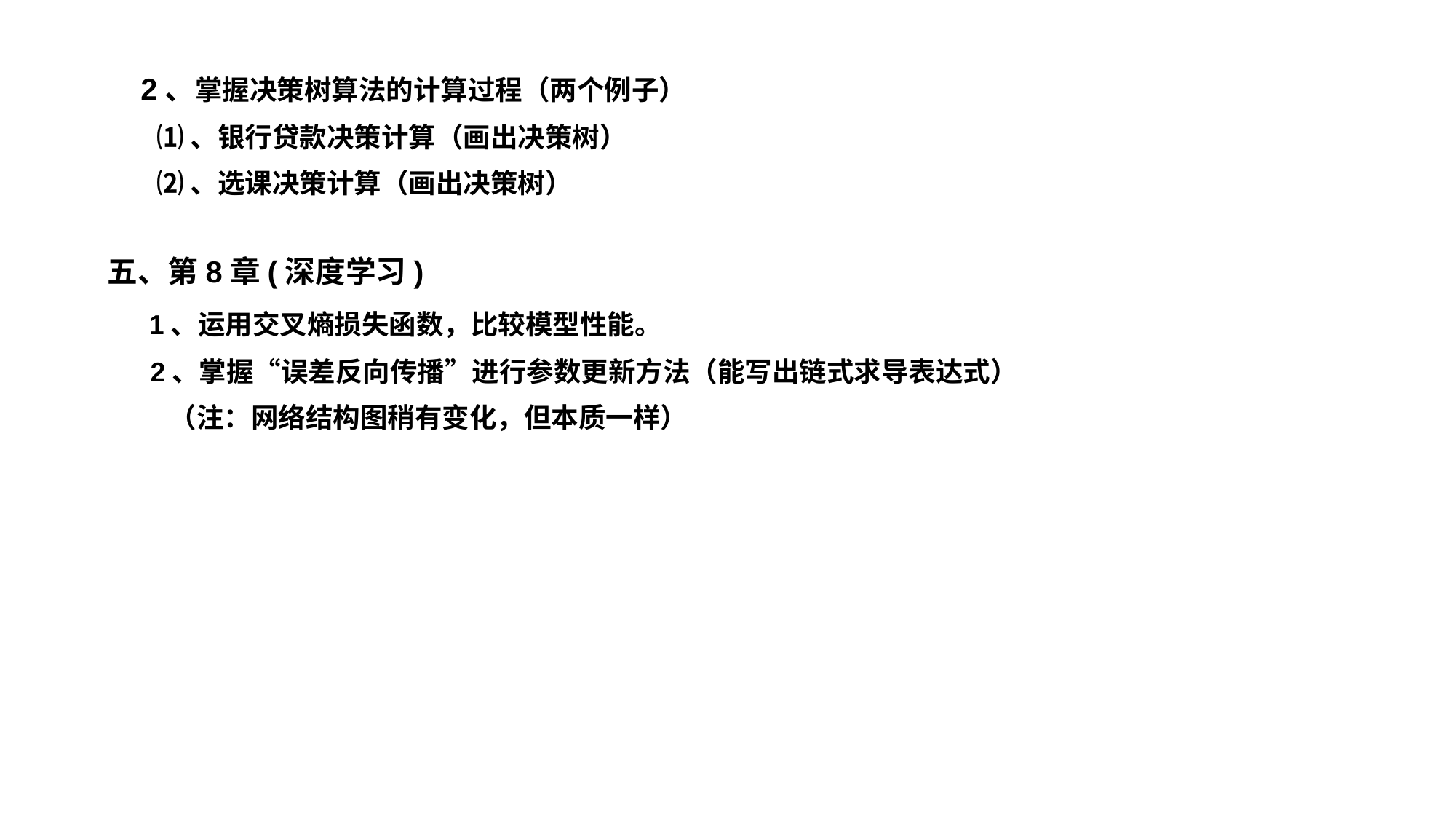

2、掌握决策树算法的计算过程（两个例子）
        ⑴、银行贷款决策计算（画出决策树）
        ⑵、选课决策计算（画出决策树）
五、第8章(深度学习)
     1、运用交叉熵损失函数，比较模型性能。
      2、掌握“误差反向传播”进行参数更新方法（能写出链式求导表达式）
         （注：网络结构图稍有变化，但本质一样）